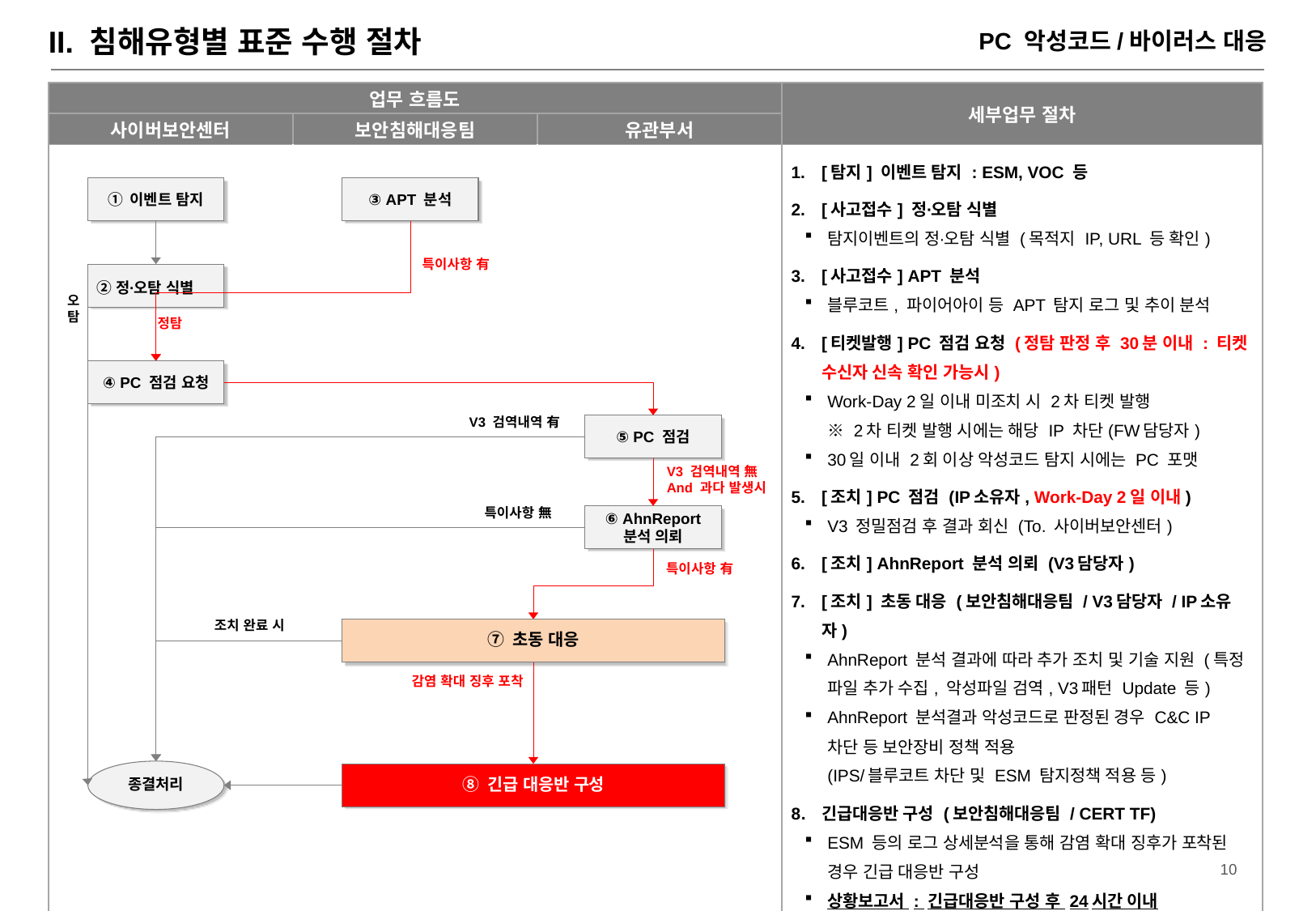

II. 침해유형별 표준 수행 절차
PC 악성코드/바이러스 대응
| 업무 흐름도 |  |  | 세부업무 절차 |
| --- | --- | --- | --- |
| 사이버보안센터 | 보안침해대응팀 | 유관부서 |  |
|  |  |  | [탐지] 이벤트 탐지 : ESM, VOC 등 [사고접수] 정∙오탐 식별 탐지이벤트의 정∙오탐 식별 (목적지 IP, URL 등 확인) [사고접수] APT 분석 블루코트, 파이어아이 등 APT 탐지 로그 및 추이 분석 [티켓발행] PC 점검 요청 (정탐 판정 후 30분 이내 : 티켓 수신자 신속 확인 가능시) Work-Day 2일 이내 미조치 시 2차 티켓 발행 ※ 2차 티켓 발행 시에는 해당 IP 차단(FW담당자) 30일 이내 2회 이상 악성코드 탐지 시에는 PC 포맷 [조치] PC 점검 (IP소유자, Work-Day 2일 이내) V3 정밀점검 후 결과 회신 (To. 사이버보안센터) [조치] AhnReport 분석 의뢰 (V3담당자) [조치] 초동 대응 (보안침해대응팀 / V3담당자 / IP소유자) AhnReport 분석 결과에 따라 추가 조치 및 기술 지원 (특정 파일 추가 수집, 악성파일 검역, V3패턴 Update 등) AhnReport 분석결과 악성코드로 판정된 경우 C&C IP 차단 등 보안장비 정책 적용 (IPS/블루코트 차단 및 ESM 탐지정책 적용 등) 긴급대응반 구성 (보안침해대응팀 / CERT TF) ESM 등의 로그 상세분석을 통해 감염 확대 징후가 포착된 경우 긴급 대응반 구성 상황보고서 : 긴급대응반 구성 후 24시간 이내 종료보고서 : 종결처리 후 24시간 이내(개선사항 포함) |
① 이벤트 탐지
③ APT 분석
특이사항 有
  ②정∙오탐 식별
오탐
정탐
④ PC 점검 요청
V3 검역내역 有
⑤ PC 점검
V3 검역내역 無
And 과다 발생시
 특이사항 無
⑥ AhnReport
분석 의뢰
특이사항 有
조치 완료 시
⑦ 초동 대응
감염 확대 징후 포착
종결처리
⑧ 긴급 대응반 구성
10